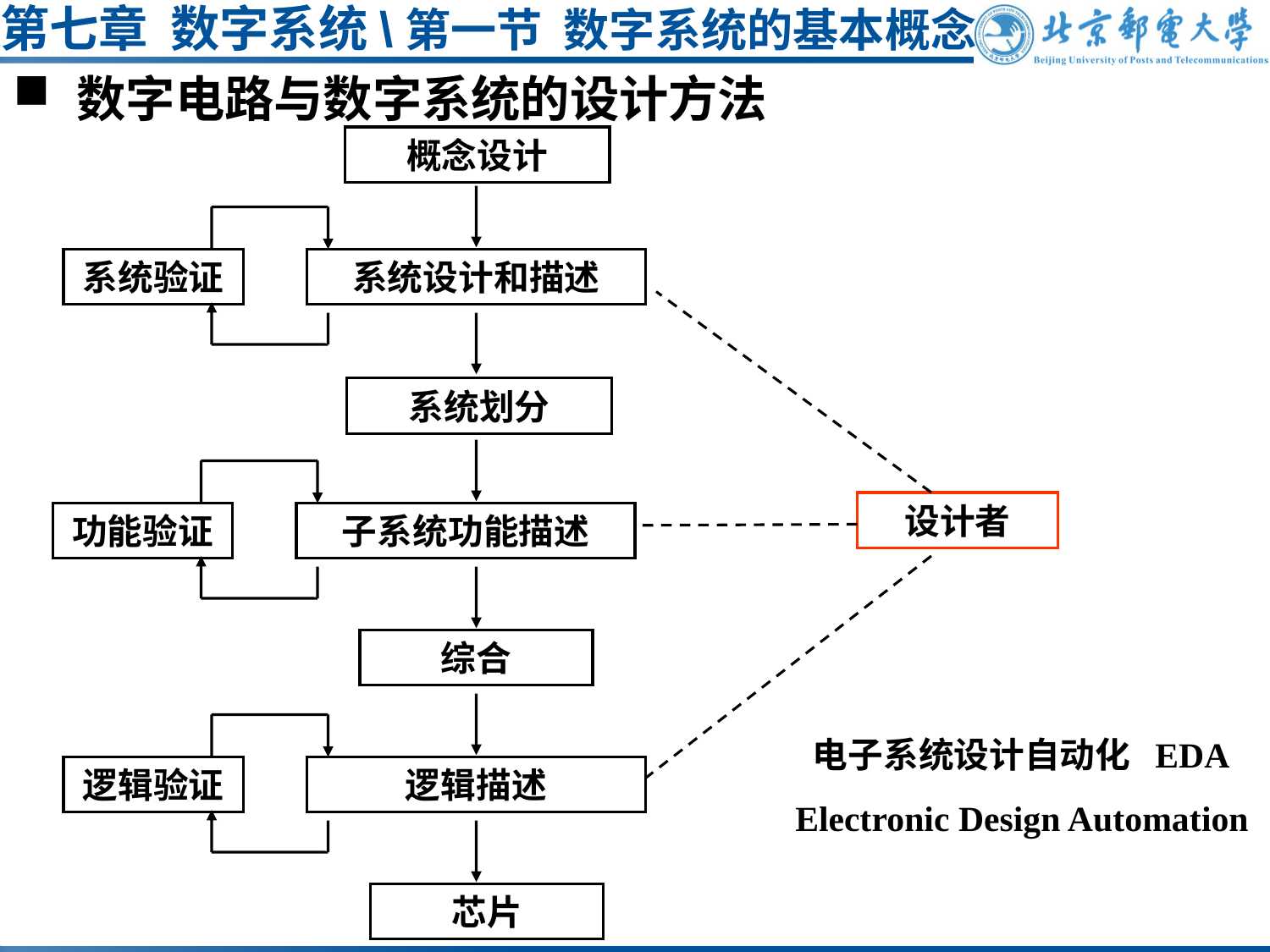

第七章  数字系统\第一节  数字系统的基本概念
数字电路与数字系统的设计方法
概念设计

系统设计和描述

系统验证

系统划分

子系统功能描述

功能验证

设计者

综合

逻辑描述

逻辑验证

芯片

电子系统设计自动化  EDA
Electronic Design Automation